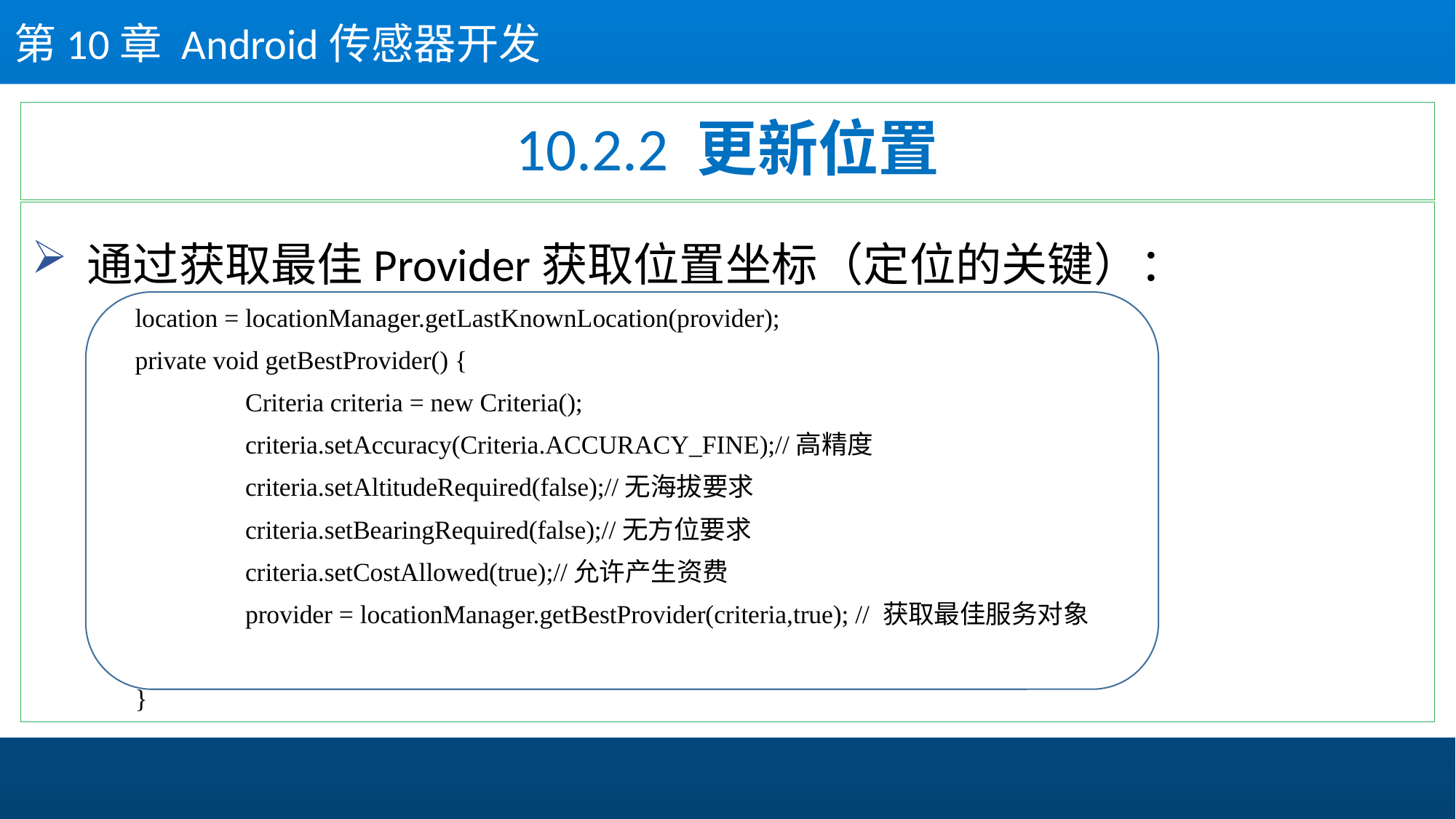

第10章 Android传感器开发

# 10.2.2 更新位置
 通过获取最佳Provider获取位置坐标（定位的关键）：
 	location = locationManager.getLastKnownLocation(provider);
	private void getBestProvider() {
		 Criteria criteria = new Criteria();
		 criteria.setAccuracy(Criteria.ACCURACY_FINE);//高精度
		 criteria.setAltitudeRequired(false);//无海拔要求
		 criteria.setBearingRequired(false);//无方位要求
		 criteria.setCostAllowed(true);//允许产生资费
		 provider = locationManager.getBestProvider(criteria,true); // 获取最佳服务对象

	}